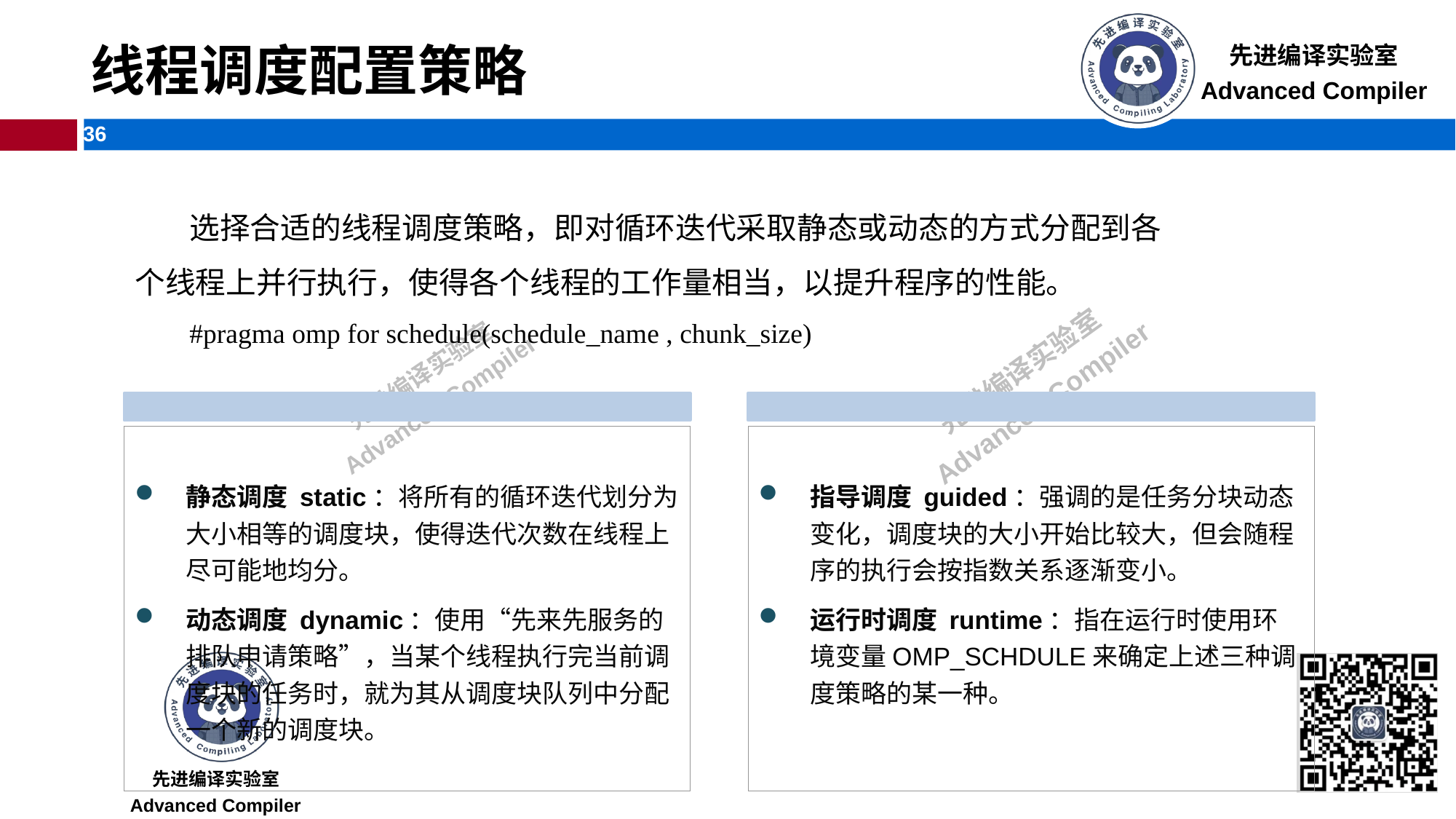

# 线程调度配置策略
选择合适的线程调度策略，即对循环迭代采取静态或动态的方式分配到各个线程上并行执行，使得各个线程的工作量相当，以提升程序的性能。
#pragma omp for schedule(schedule_name , chunk_size)

指导调度 guided：强调的是任务分块动态变化，调度块的大小开始比较大，但会随程序的执行会按指数关系逐渐变小。
运行时调度 runtime：指在运行时使用环境变量OMP_SCHDULE来确定上述三种调度策略的某一种。

静态调度 static：将所有的循环迭代划分为大小相等的调度块，使得迭代次数在线程上尽可能地均分。
动态调度 dynamic：使用“先来先服务的排队申请策略”，当某个线程执行完当前调度块的任务时，就为其从调度块队列中分配一个新的调度块。